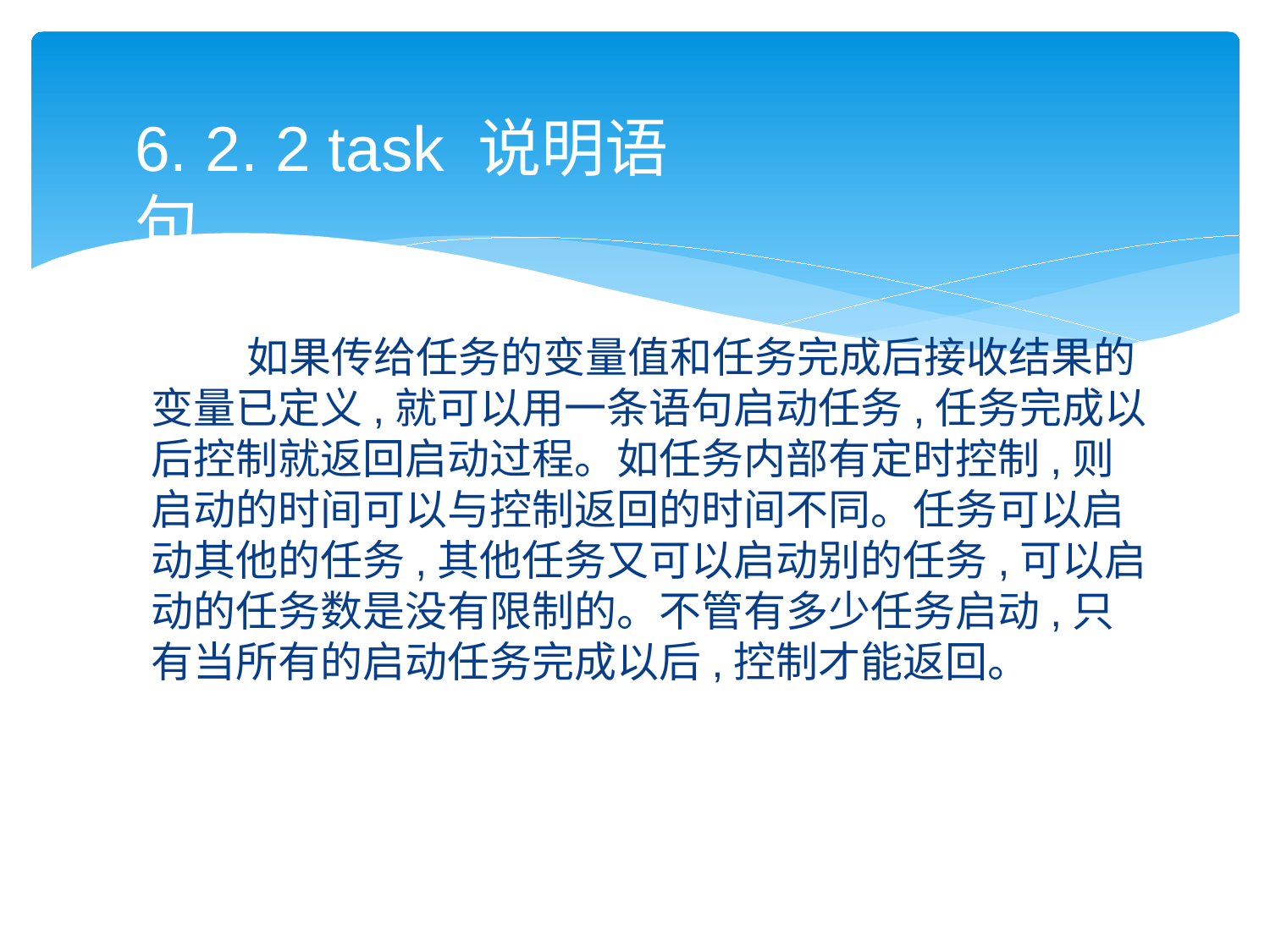

6. 2. 2 task 说明语句
             如果传给任务的变量值和任务完成后接收结果的变量已定义,就可以用一条语句启动任务,任务完成以后控制就返回启动过程。如任务内部有定时控制,则启动的时间可以与控制返回的时间不同。任务可以启动其他的任务,其他任务又可以启动别的任务,可以启动的任务数是没有限制的。不管有多少任务启动,只有当所有的启动任务完成以后,控制才能返回。